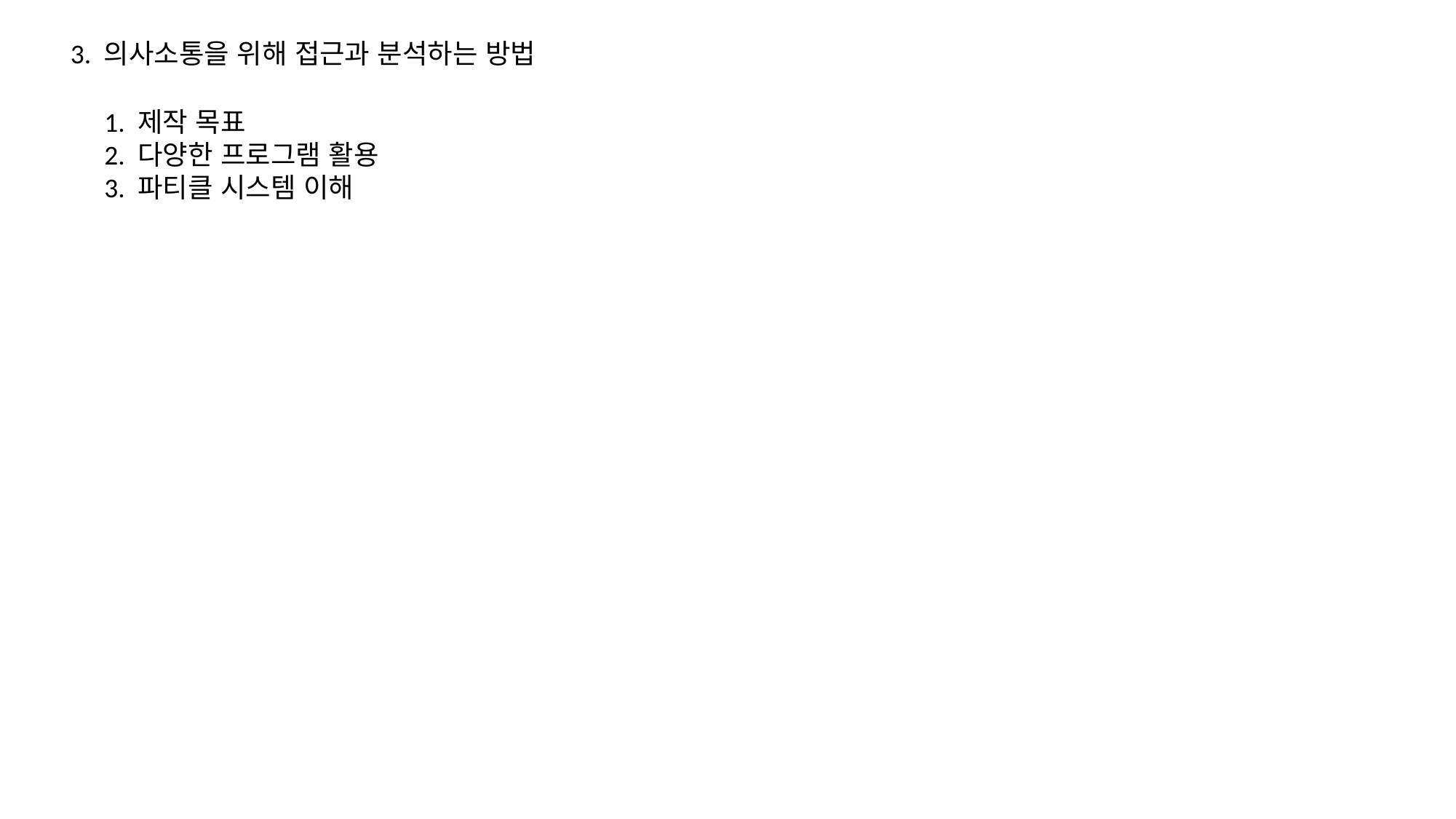

3. 의사소통을 위해 접근과 분석하는 방법
1. 제작 목표
2. 다양한 프로그램 활용
3. 파티클 시스템 이해